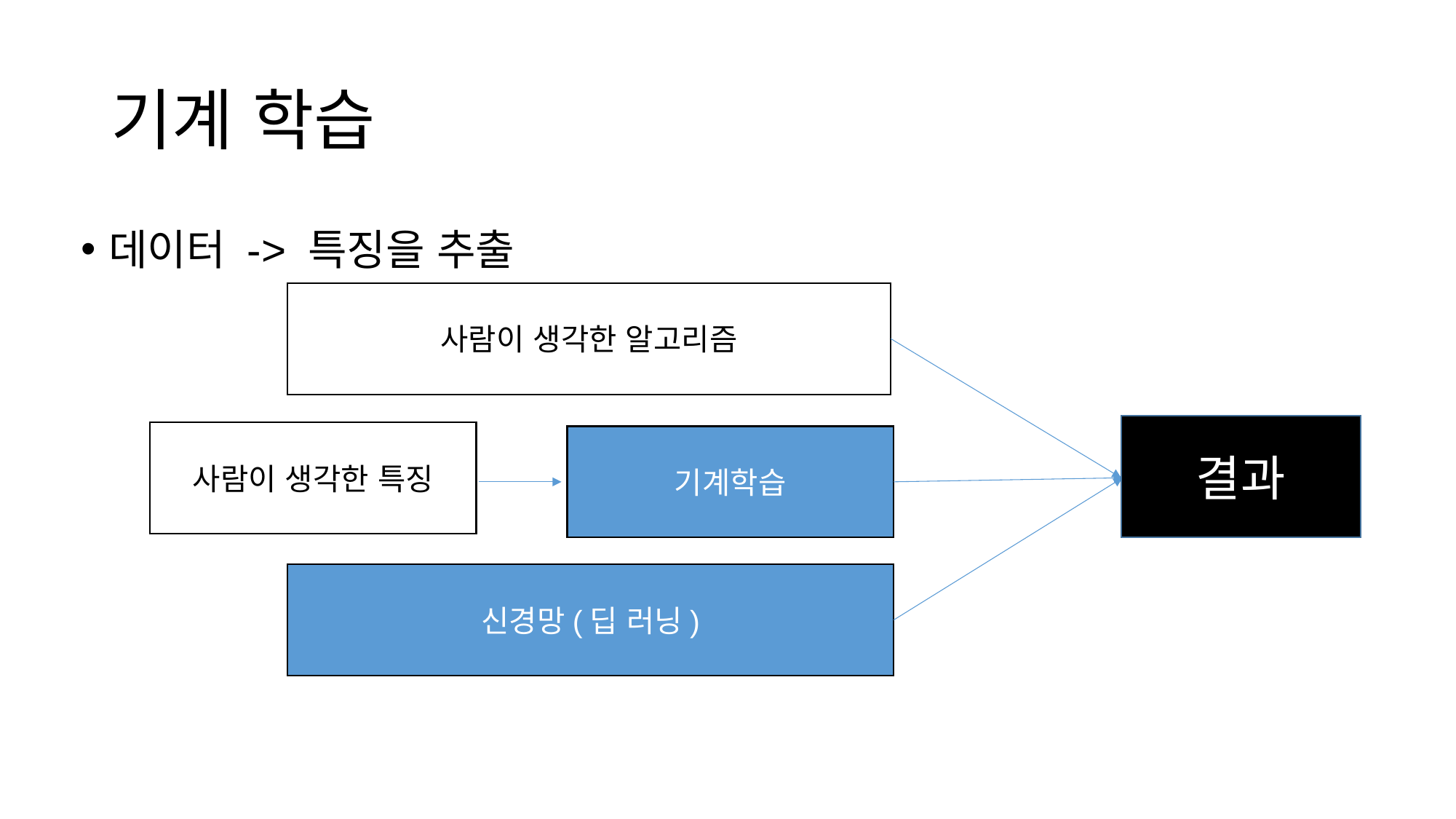

# 기계 학습
데이터 -> 특징을 추출
사람이 생각한 알고리즘
결과
사람이 생각한 특징
기계학습
신경망(딥 러닝)